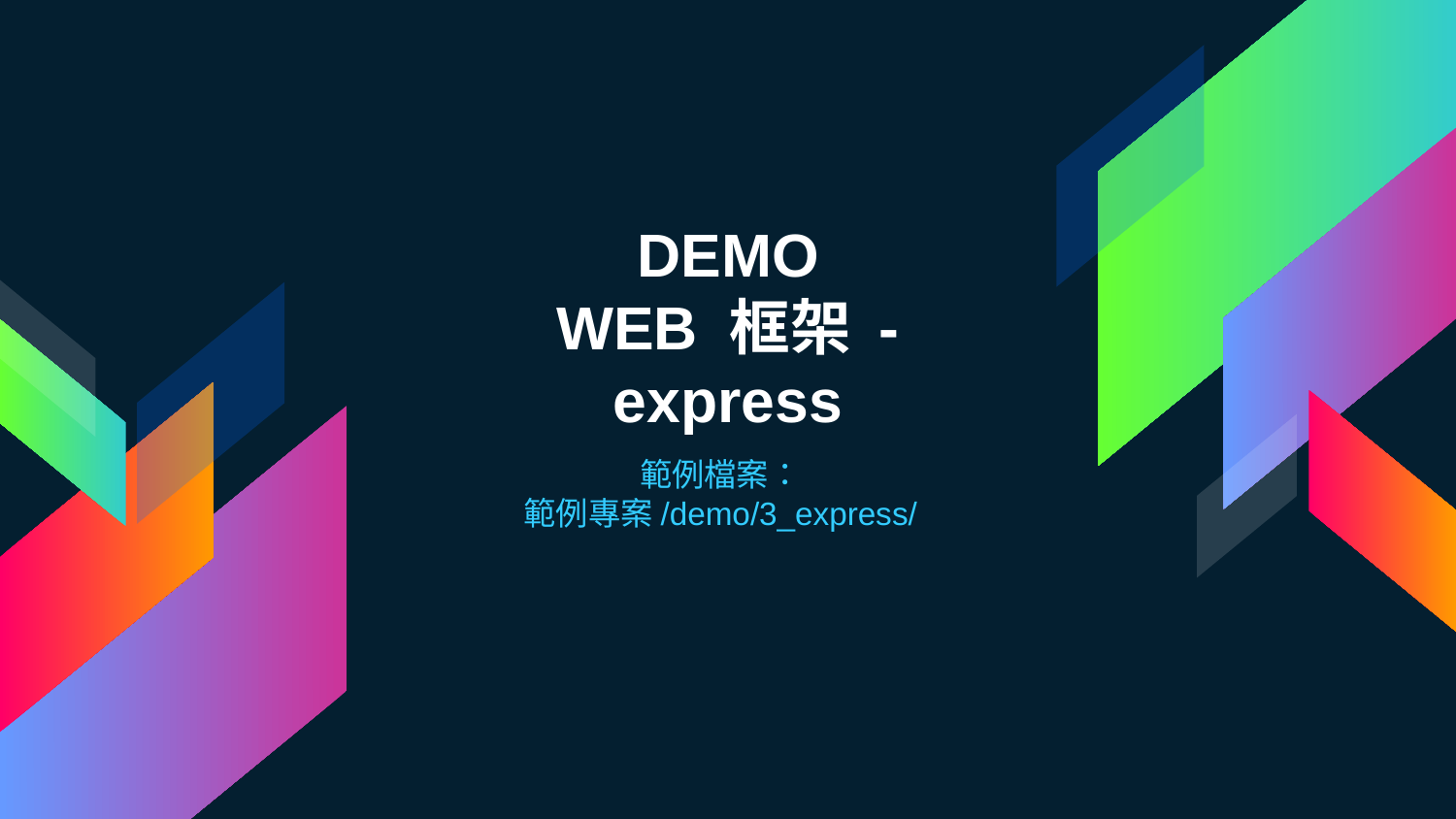

# DEMO WEB 框架 - express
範例檔案：
範例專案/demo/3_express/